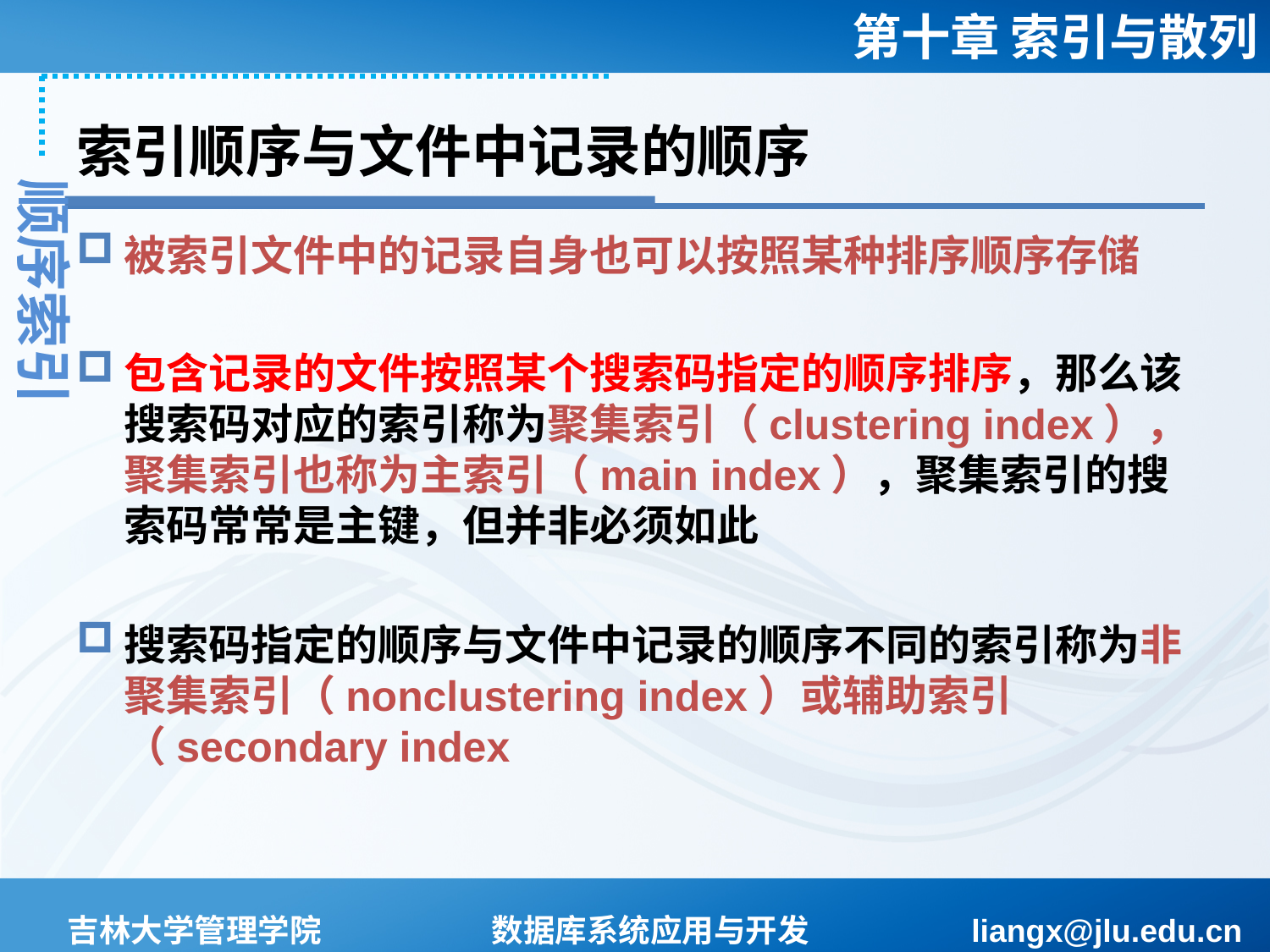

# 索引顺序与文件中记录的顺序
顺序索引
被索引文件中的记录自身也可以按照某种排序顺序存储

包含记录的文件按照某个搜索码指定的顺序排序，那么该搜索码对应的索引称为聚集索引（clustering index），聚集索引也称为主索引（main index），聚集索引的搜索码常常是主键，但并非必须如此

搜索码指定的顺序与文件中记录的顺序不同的索引称为非聚集索引（nonclustering index）或辅助索引（secondary index